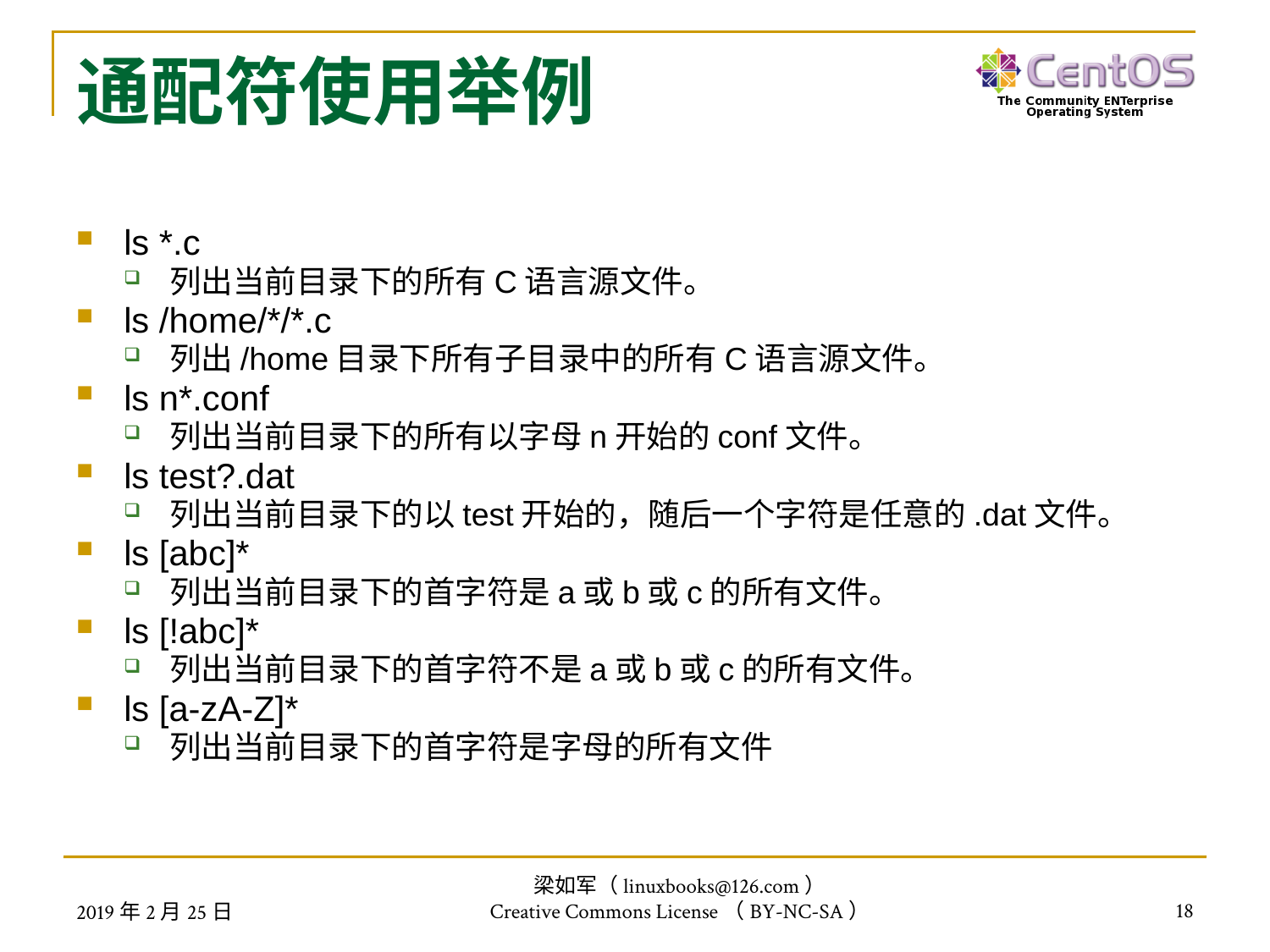

# 通配符使用举例
ls *.c
列出当前目录下的所有C语言源文件。
ls /home/*/*.c
列出/home目录下所有子目录中的所有C语言源文件。
ls n*.conf
列出当前目录下的所有以字母n开始的conf文件。
ls test?.dat
列出当前目录下的以test开始的，随后一个字符是任意的.dat文件。
ls [abc]*
列出当前目录下的首字符是a或b或c的所有文件。
ls [!abc]*
列出当前目录下的首字符不是a或b或c的所有文件。
ls [a-zA-Z]*
列出当前目录下的首字符是字母的所有文件

梁如军（linuxbooks@126.com）
Creative Commons License（BY-NC-SA）
2019年2月25日
18